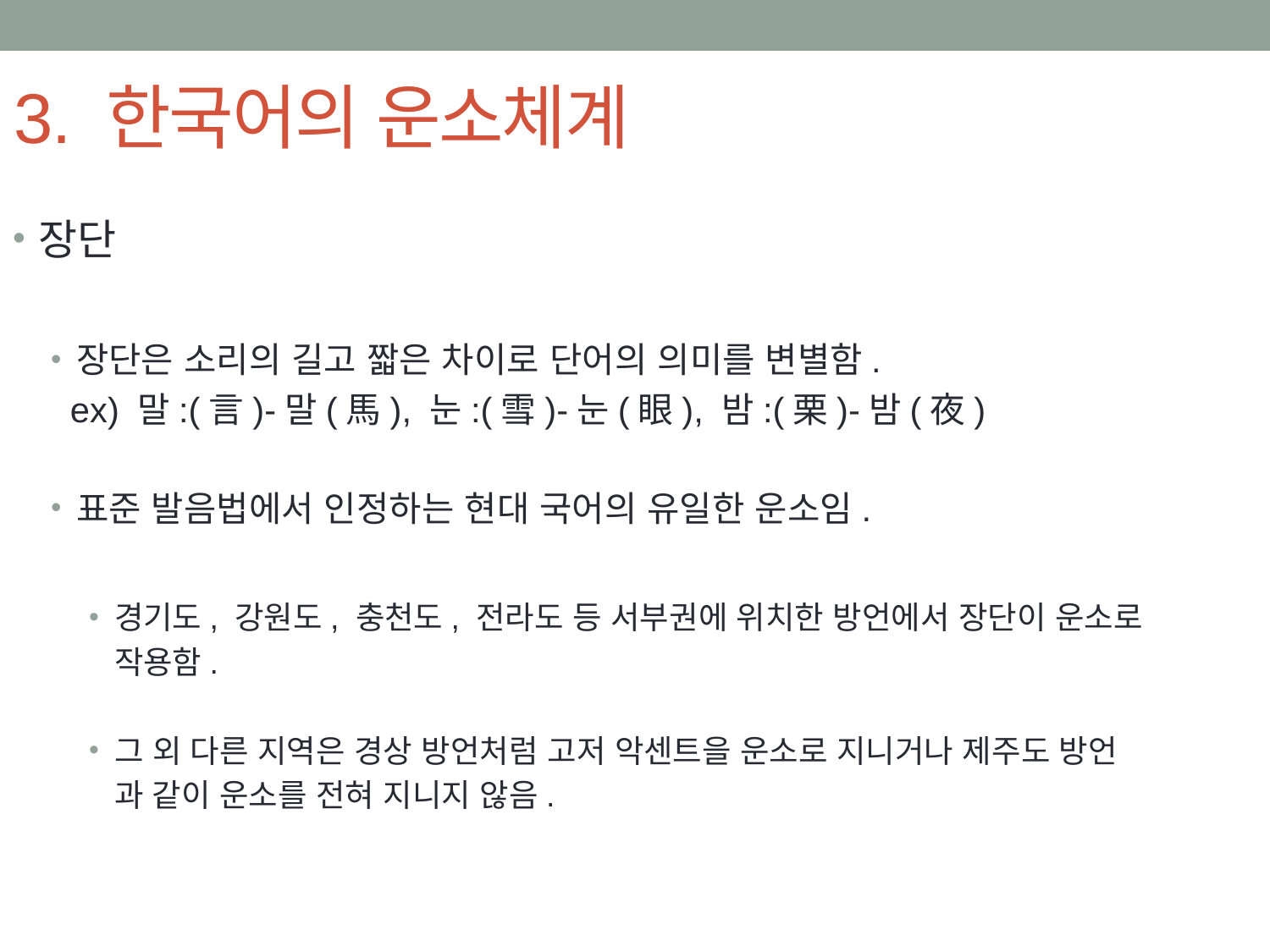

# 3. 한국어의 운소체계
장단

장단은 소리의 길고 짧은 차이로 단어의 의미를 변별함.
  ex) 말:(言)-말(馬), 눈:(雪)-눈(眼), 밤:(栗)-밤(夜)

표준 발음법에서 인정하는 현대 국어의 유일한 운소임.

경기도, 강원도, 충천도, 전라도 등 서부권에 위치한 방언에서 장단이 운소로
  작용함.

그 외 다른 지역은 경상 방언처럼 고저 악센트을 운소로 지니거나 제주도 방언
  과 같이 운소를 전혀 지니지 않음.